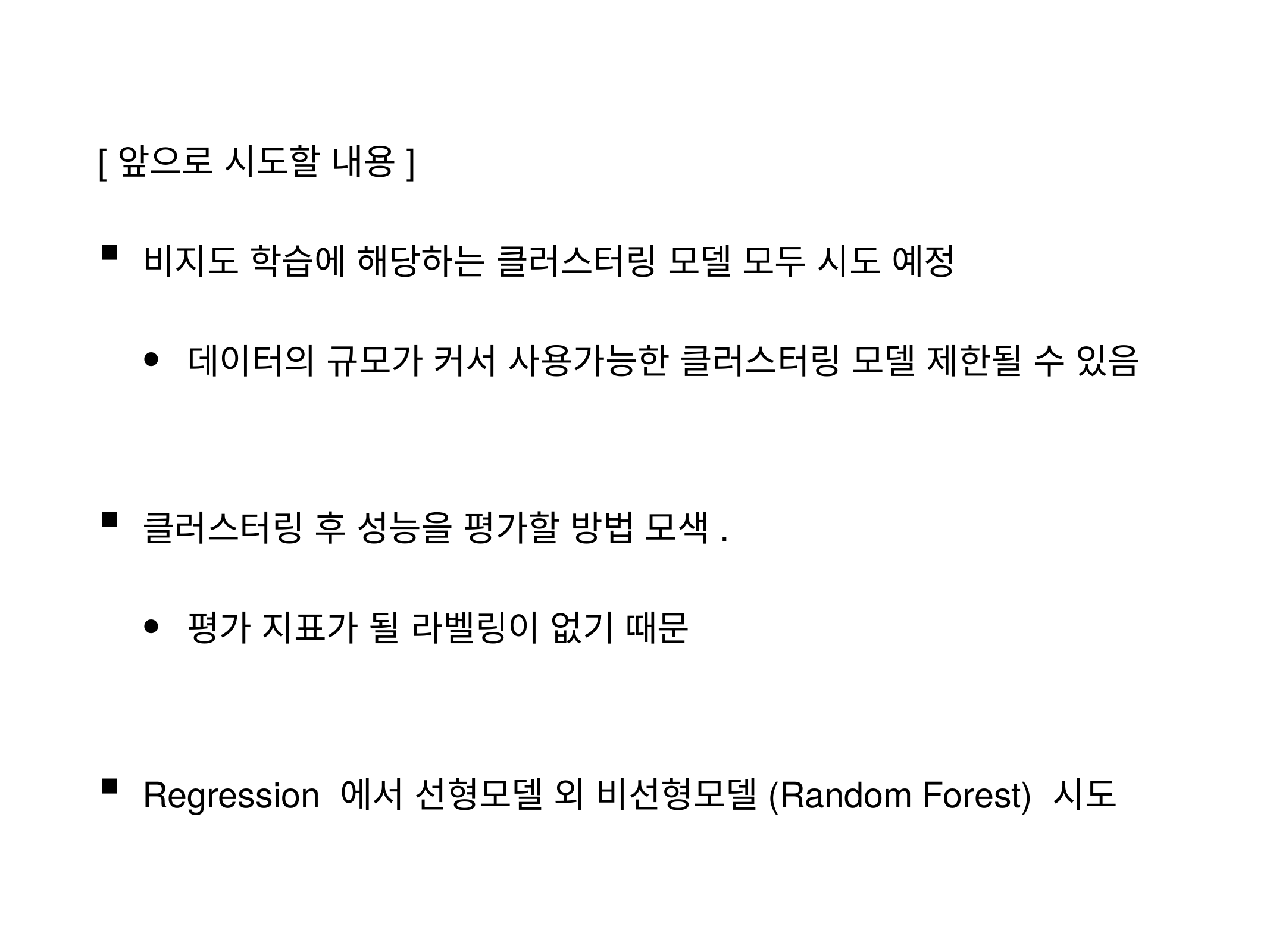

[앞으로 시도할 내용]
비지도 학습에 해당하는 클러스터링 모델 모두 시도 예정
데이터의 규모가 커서 사용가능한 클러스터링 모델 제한될 수 있음

클러스터링 후 성능을 평가할 방법 모색.
평가 지표가 될 라벨링이 없기 때문

Regression 에서 선형모델 외 비선형모델(Random Forest) 시도